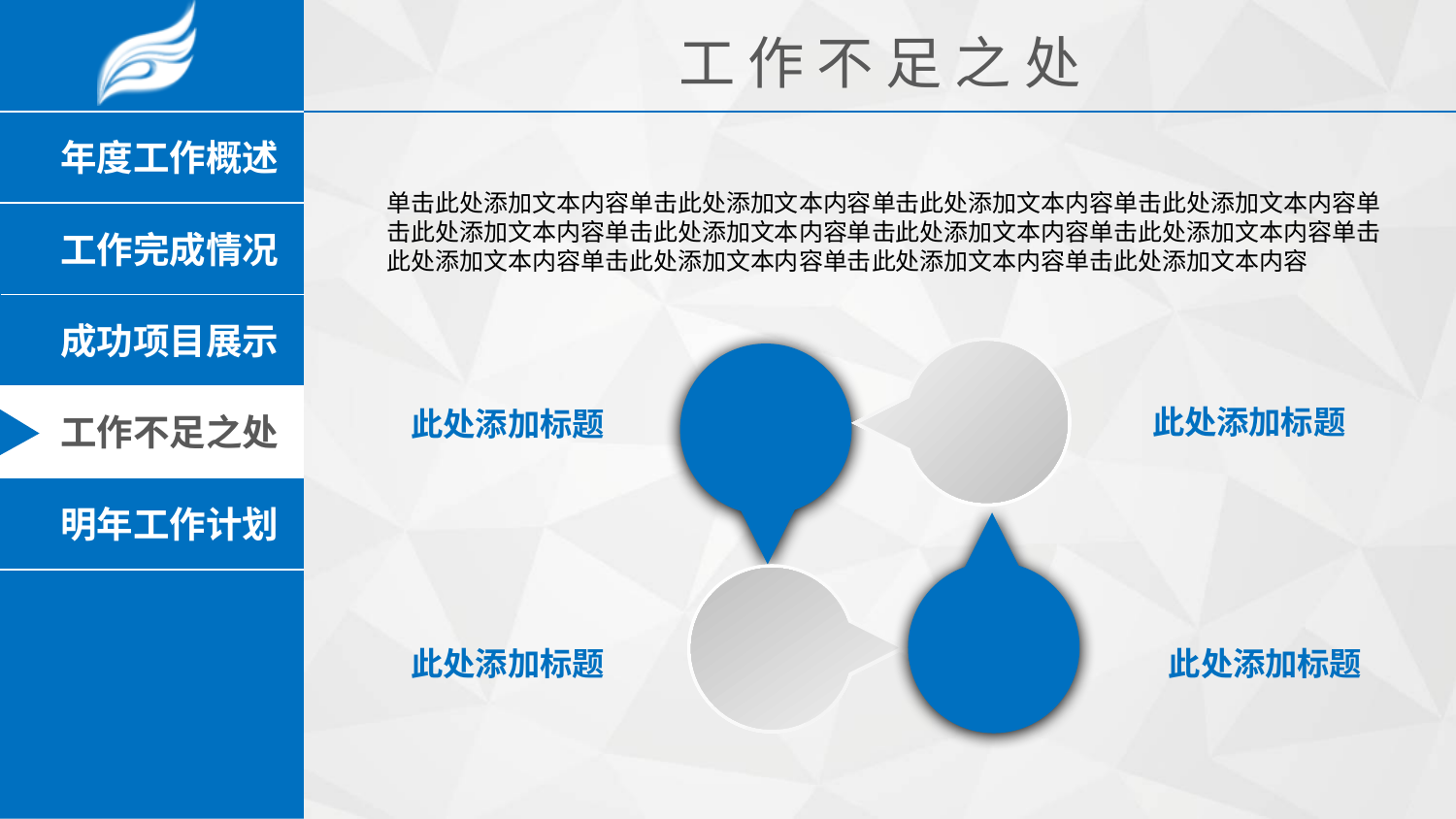

工 作 不 足 之 处
单击此处添加文本内容单击此处添加文本内容单击此处添加文本内容单击此处添加文本内容单击此处添加文本内容单击此处添加文本内容单击此处添加文本内容单击此处添加文本内容单击此处添加文本内容单击此处添加文本内容单击此处添加文本内容单击此处添加文本内容

此处添加标题
此处添加标题

此处添加标题
此处添加标题